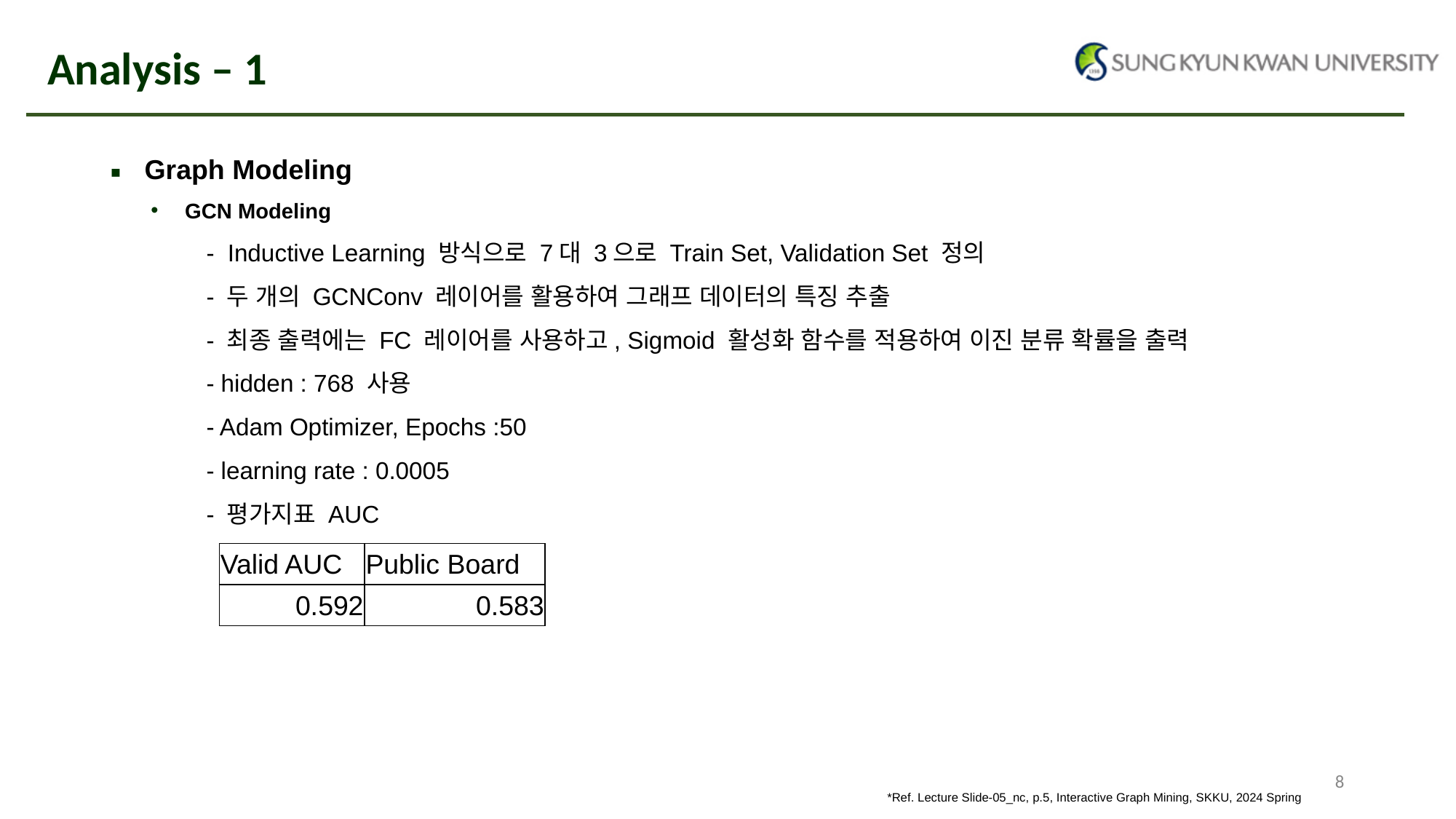

# Analysis – 1

Graph Modeling
GCN Modeling
-  Inductive Learning 방식으로 7대 3으로 Train Set, Validation Set 정의
- 두 개의 GCNConv 레이어를 활용하여 그래프 데이터의 특징 추출
- 최종 출력에는 FC 레이어를 사용하고, Sigmoid 활성화 함수를 적용하여 이진 분류 확률을 출력
- hidden : 768 사용
- Adam Optimizer, Epochs :50
- learning rate : 0.0005
- 평가지표 AUC

| Valid AUC | Public Board |
| --- | --- |
| 0.592 | 0.583 |
8
*Ref. Lecture Slide-05_nc, p.5, Interactive Graph Mining, SKKU, 2024 Spring